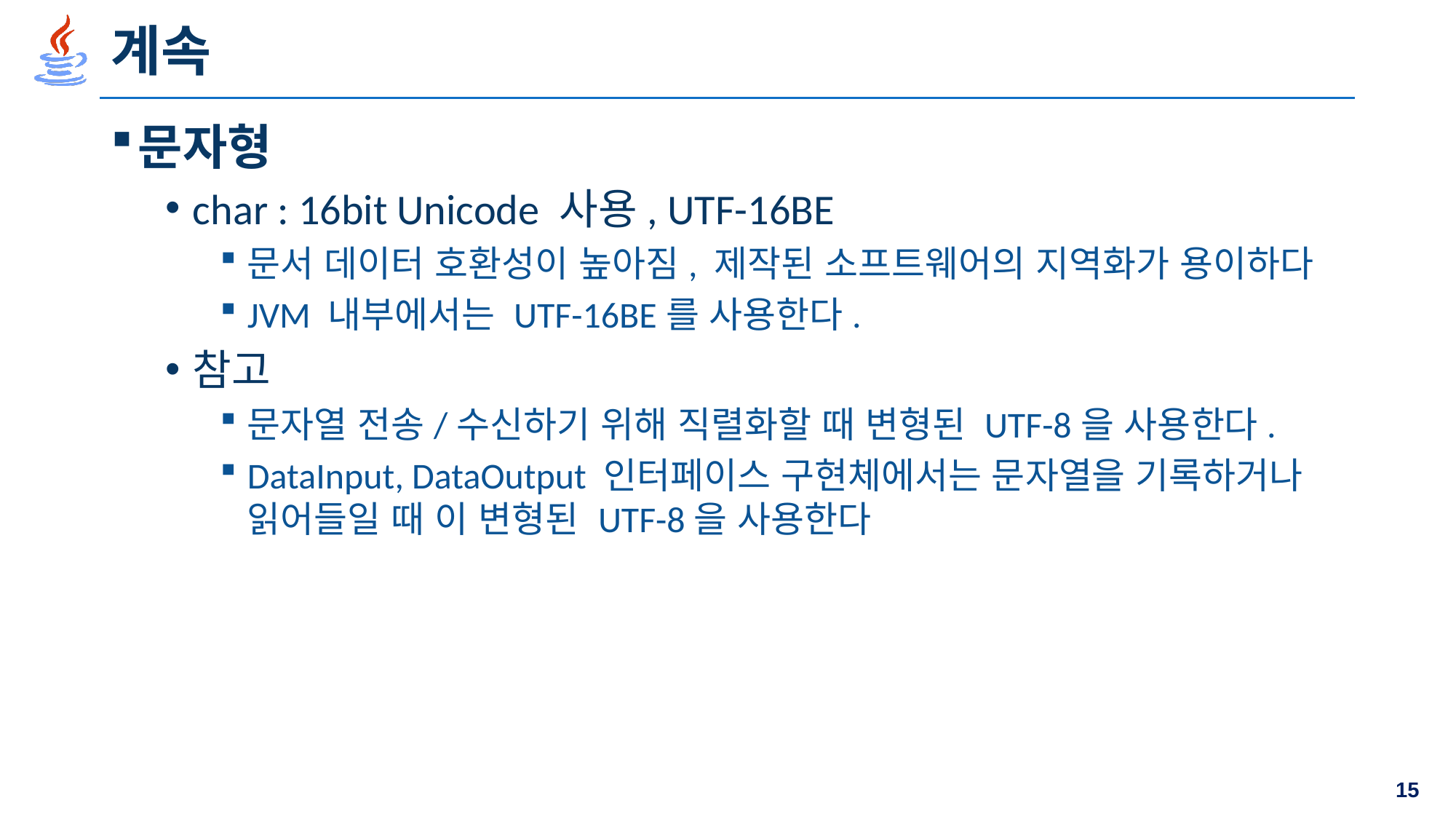

# 계속
문자형
char : 16bit Unicode 사용, UTF-16BE
문서 데이터 호환성이 높아짐, 제작된 소프트웨어의 지역화가 용이하다
JVM 내부에서는 UTF-16BE를 사용한다.
참고
문자열 전송/수신하기 위해 직렬화할 때 변형된 UTF-8을 사용한다.
DataInput, DataOutput 인터페이스 구현체에서는 문자열을 기록하거나 읽어들일 때 이 변형된 UTF-8을 사용한다
15